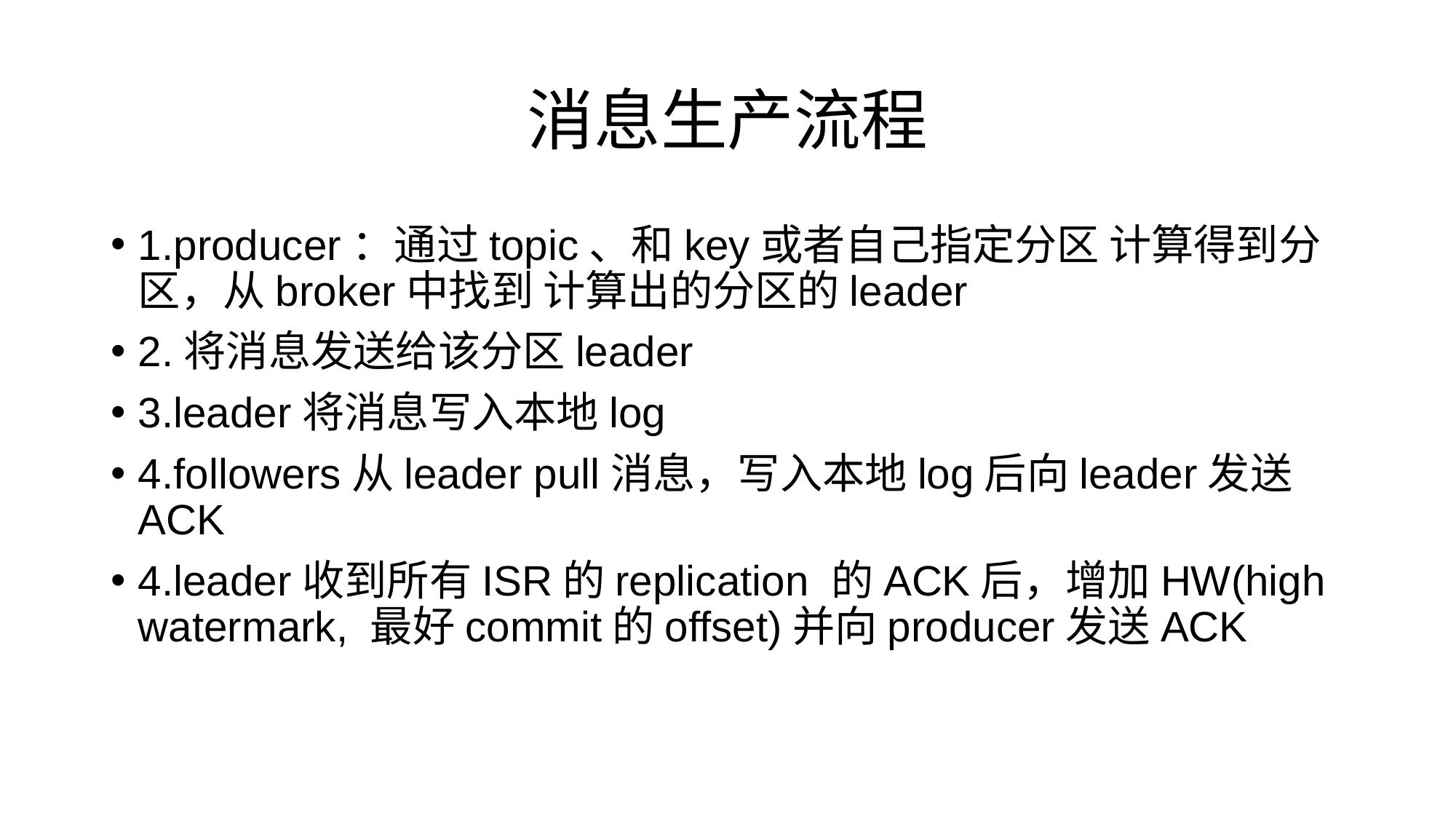

# 消息生产流程
1.producer：通过topic、和key或者自己指定分区 计算得到分区，从broker中找到 计算出的分区的leader
2.将消息发送给该分区leader
3.leader将消息写入本地log
4.followers从leader pull消息，写入本地log后向leader发送ACK
4.leader收到所有ISR的replication 的ACK后，增加HW(high watermark, 最好commit的offset)并向producer发送ACK